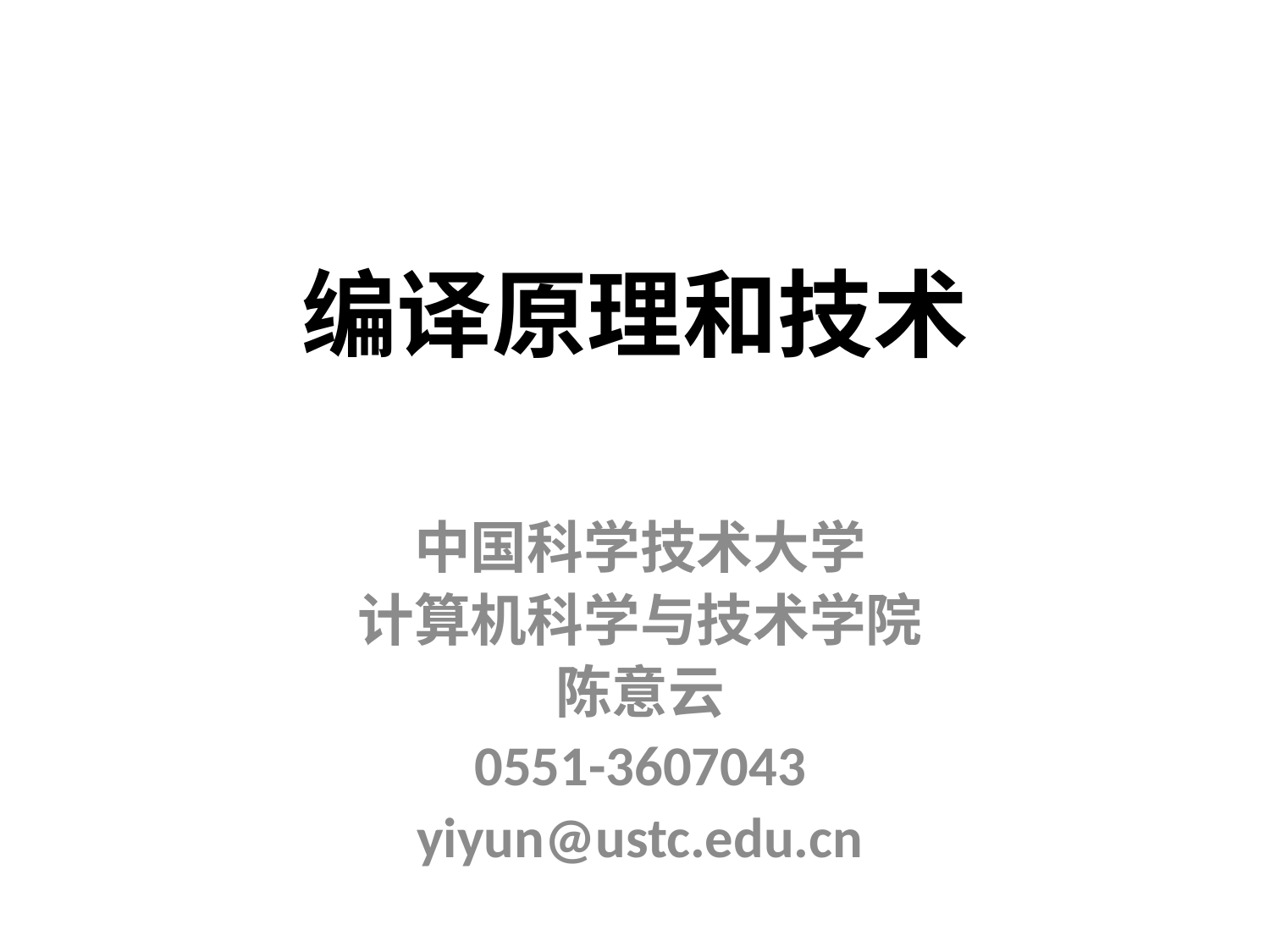

# 编译原理和技术
中国科学技术大学
计算机科学与技术学院
陈意云
0551-3607043
yiyun@ustc.edu.cn